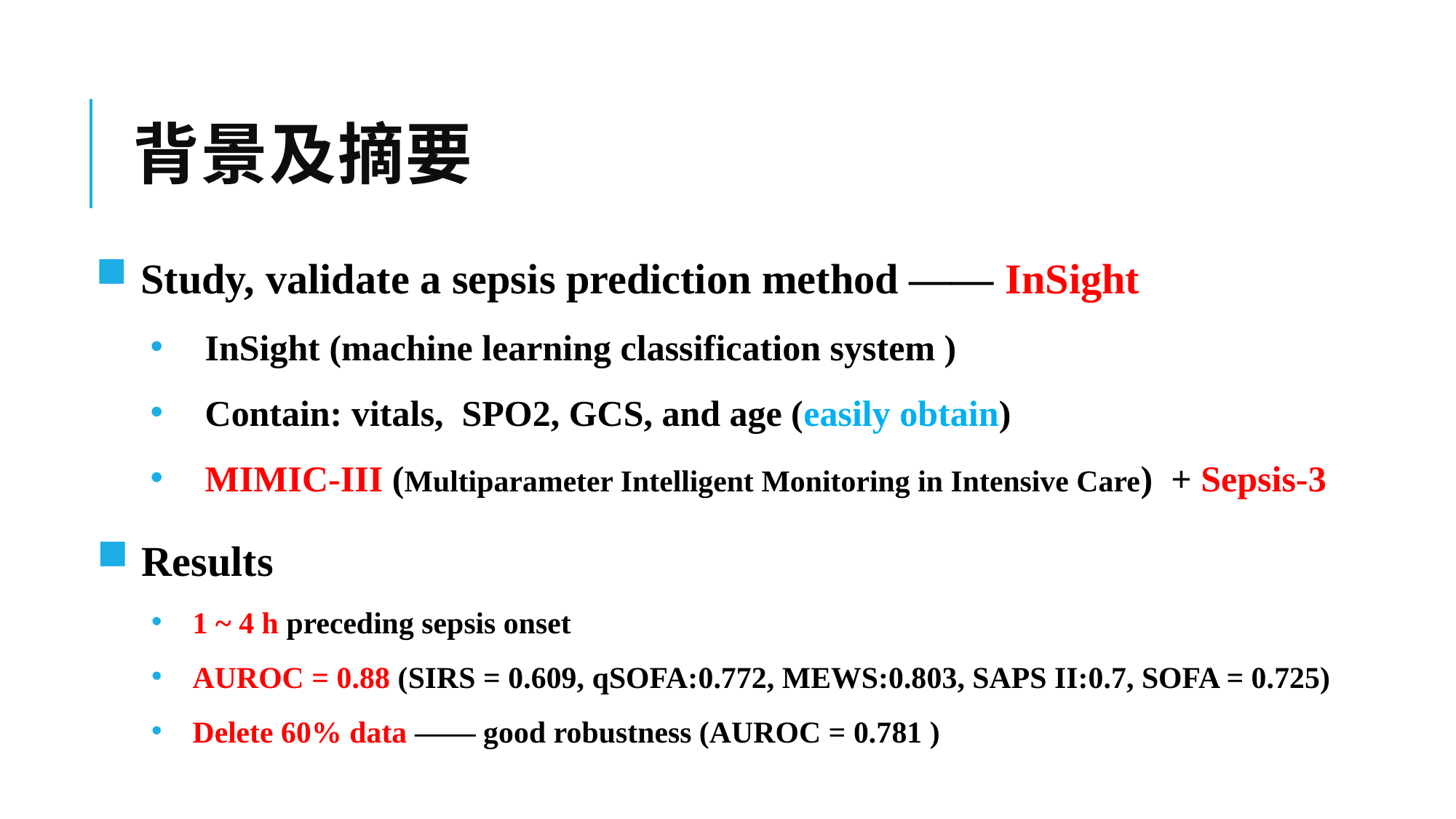

# 背景及摘要
 Study, validate a sepsis prediction method —— InSight
InSight (machine learning classification system )
Contain: vitals,  SPO2, GCS, and age (easily obtain)
MIMIC-III (Multiparameter Intelligent Monitoring in Intensive Care)  + Sepsis-3

 Results
1 ~ 4 h preceding sepsis onset
AUROC = 0.88 (SIRS = 0.609, qSOFA:0.772, MEWS:0.803, SAPS II:0.7, SOFA = 0.725)
Delete 60% data —— good robustness (AUROC = 0.781 )